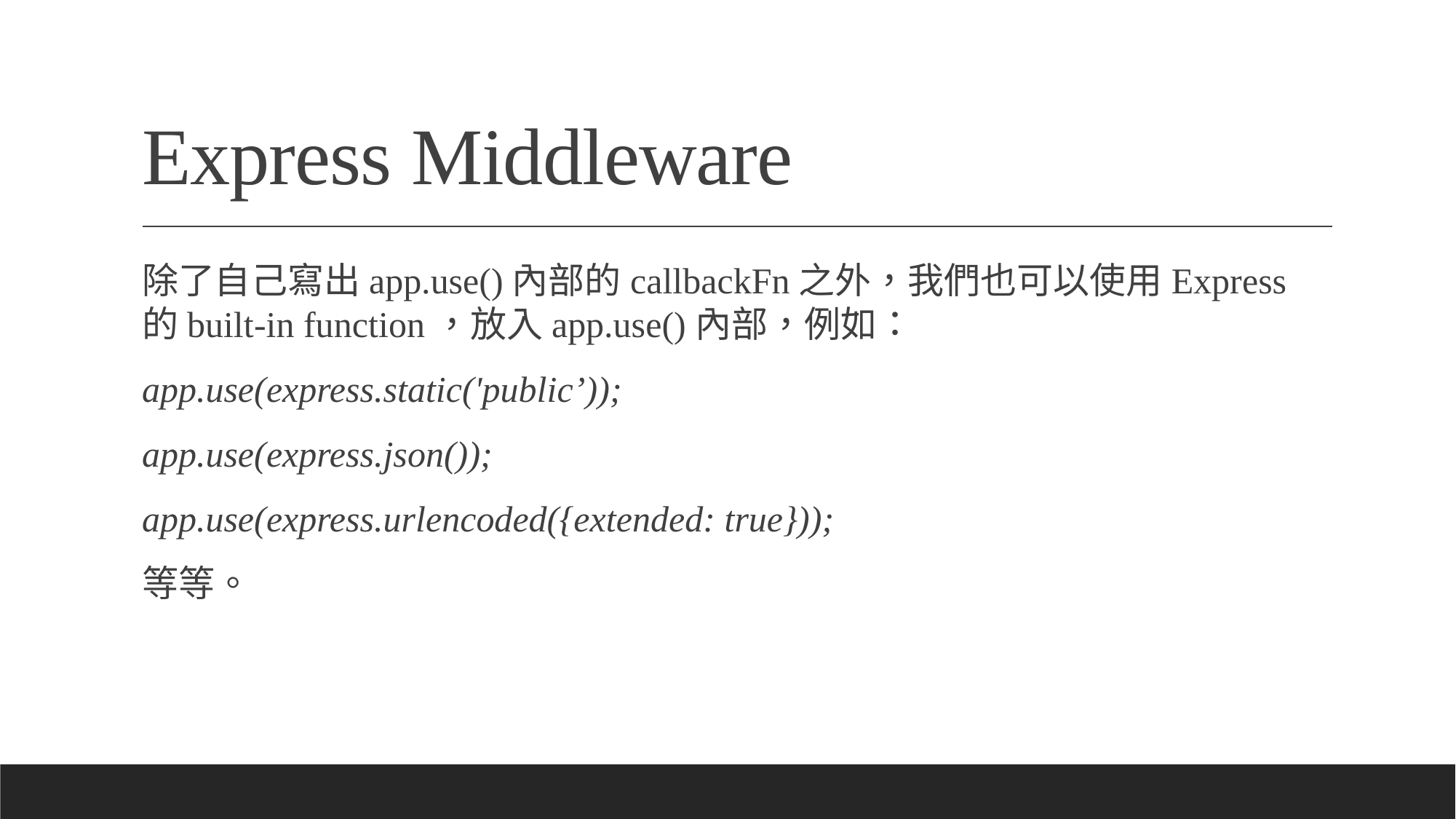

# Express Middleware
除了自己寫出app.use()內部的callbackFn之外，我們也可以使用Express的built-in function，放入app.use()內部，例如：
app.use(express.static('public’));
app.use(express.json());
app.use(express.urlencoded({extended: true}));
等等。